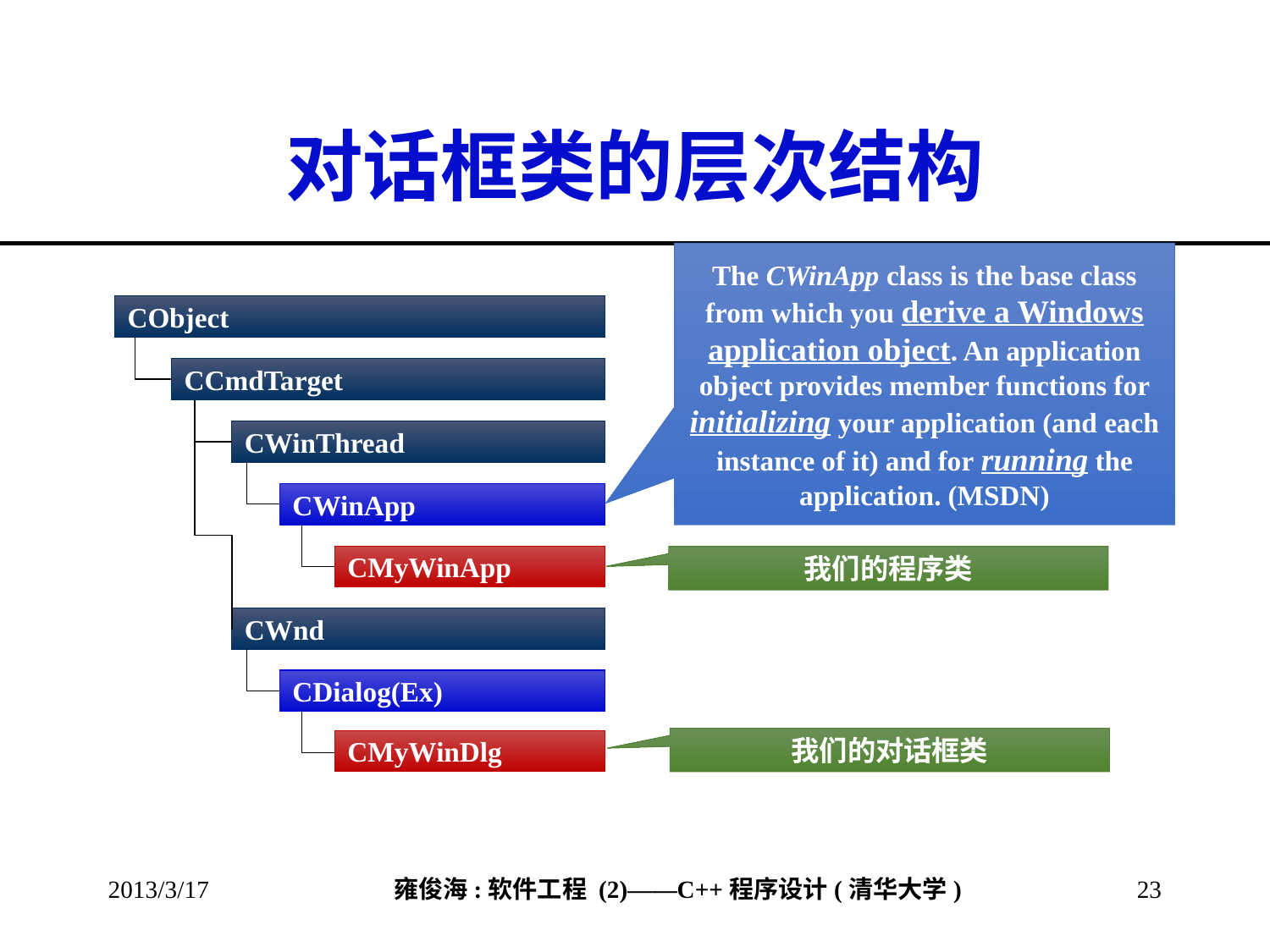

# 对话框类的层次结构
The CWinApp class is the base class from which you derive a Windows application object. An application object provides member functions for initializing your application (and each instance of it) and for running the application. (MSDN)

CObject
CCmdTarget
CWinThread
CWinApp
CMyWinApp
CWnd
CDialog(Ex)
CMyWinDlg
我们的程序类
我们的对话框类
2013/3/17
23